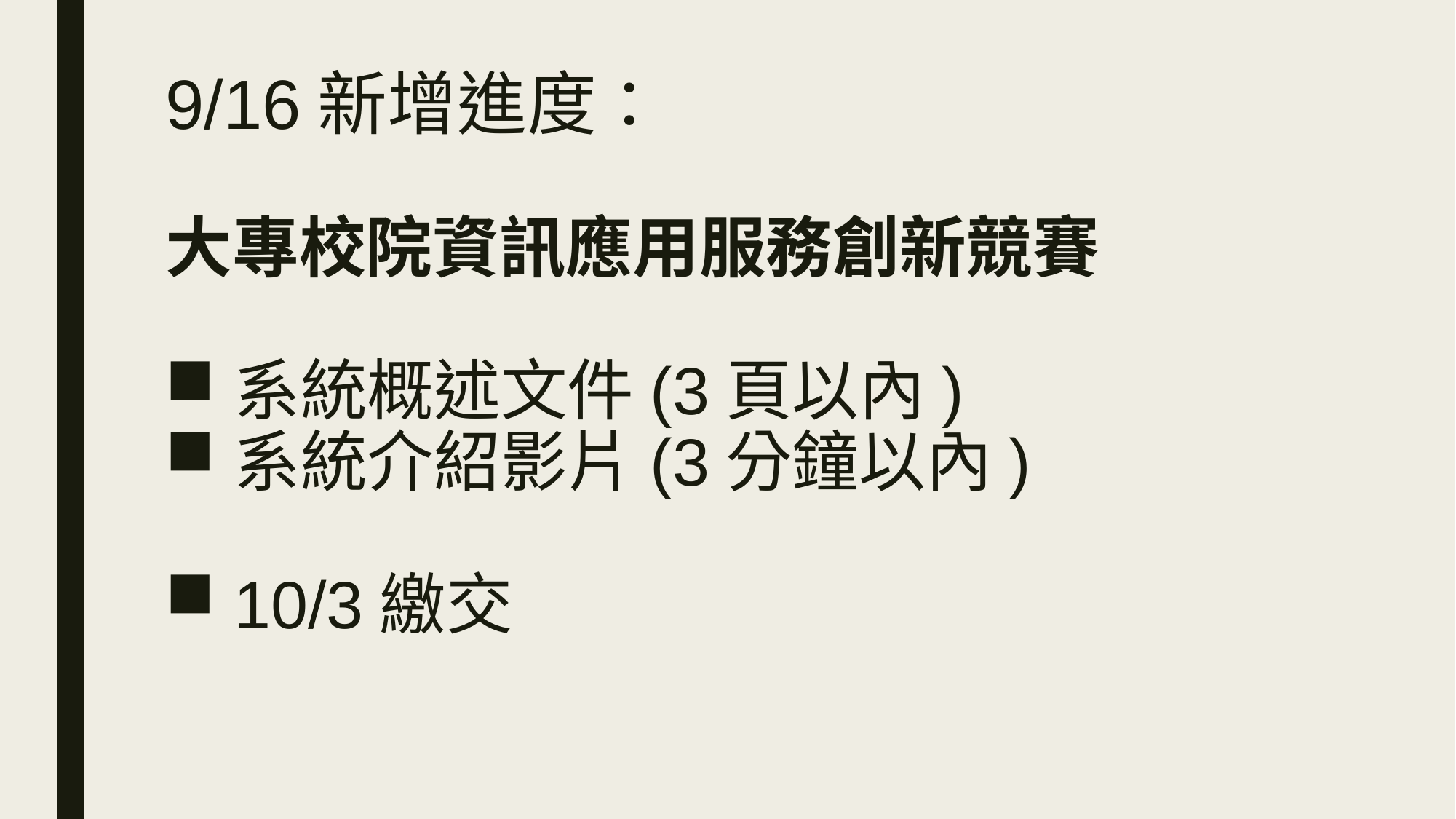

9/16新增進度：

大專校院資訊應用服務創新競賽

系統概述文件(3頁以內)
系統介紹影片(3分鐘以內)

10/3繳交